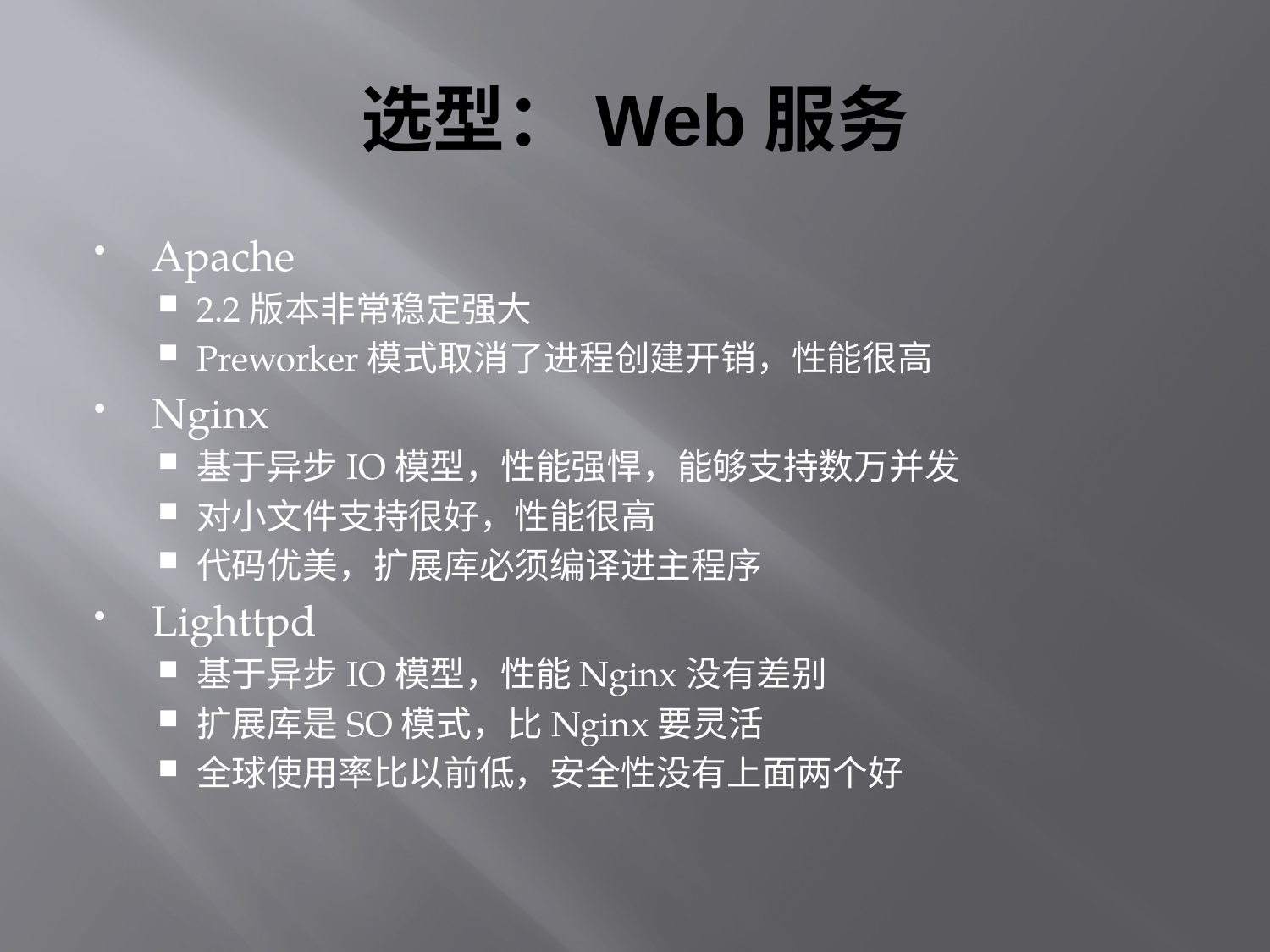

# 选型：Web服务
Apache
2.2版本非常稳定强大
Preworker模式取消了进程创建开销，性能很高
Nginx
基于异步IO模型，性能强悍，能够支持数万并发
对小文件支持很好，性能很高
代码优美，扩展库必须编译进主程序
Lighttpd
基于异步IO模型，性能Nginx没有差别
扩展库是SO模式，比Nginx要灵活
全球使用率比以前低，安全性没有上面两个好